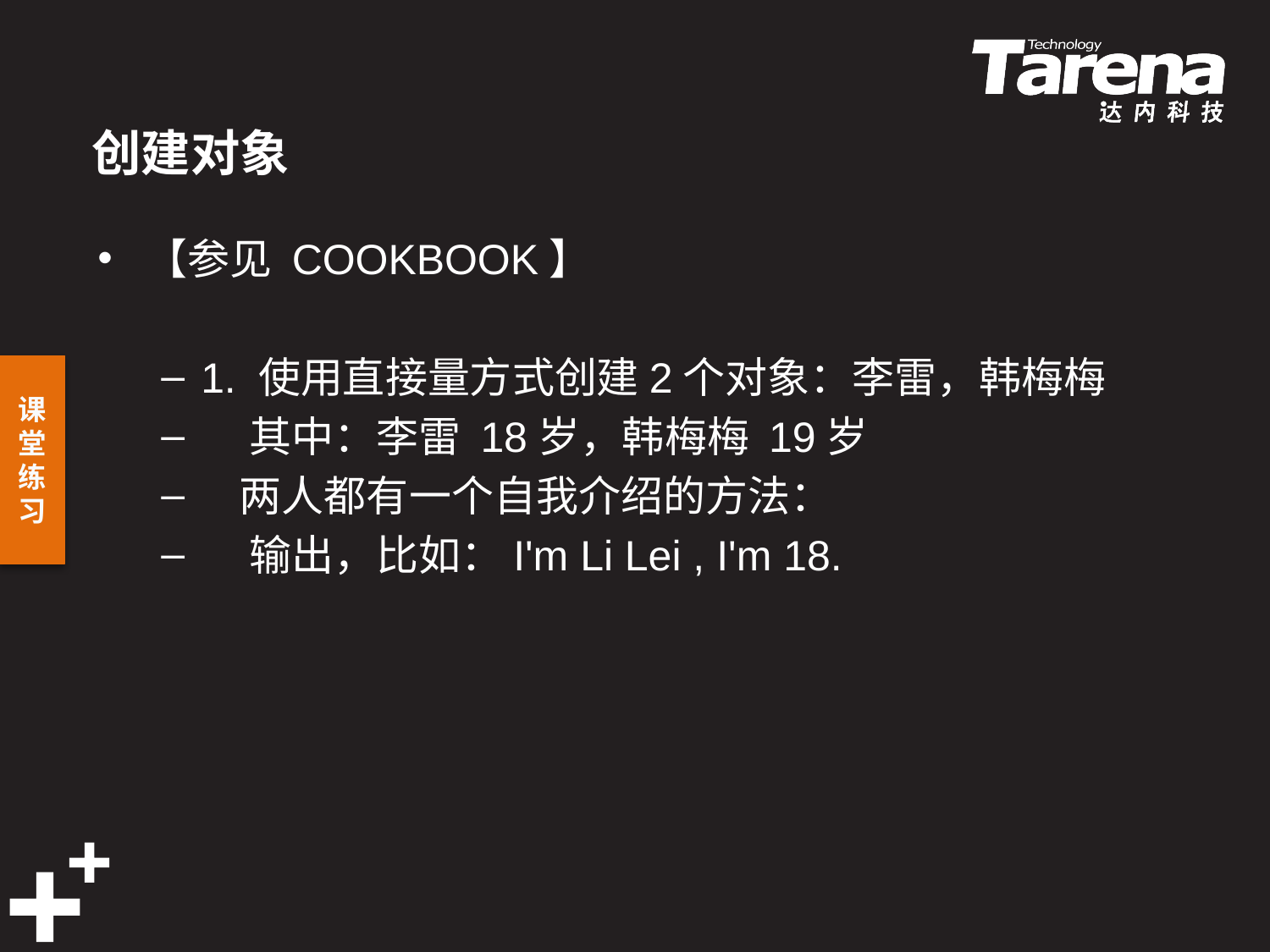

# 创建对象
【参见 COOKBOOK】

1. 使用直接量方式创建2个对象：李雷，韩梅梅
    其中：李雷 18岁，韩梅梅 19岁
   两人都有一个自我介绍的方法：
    输出，比如：I'm Li Lei , I'm 18.